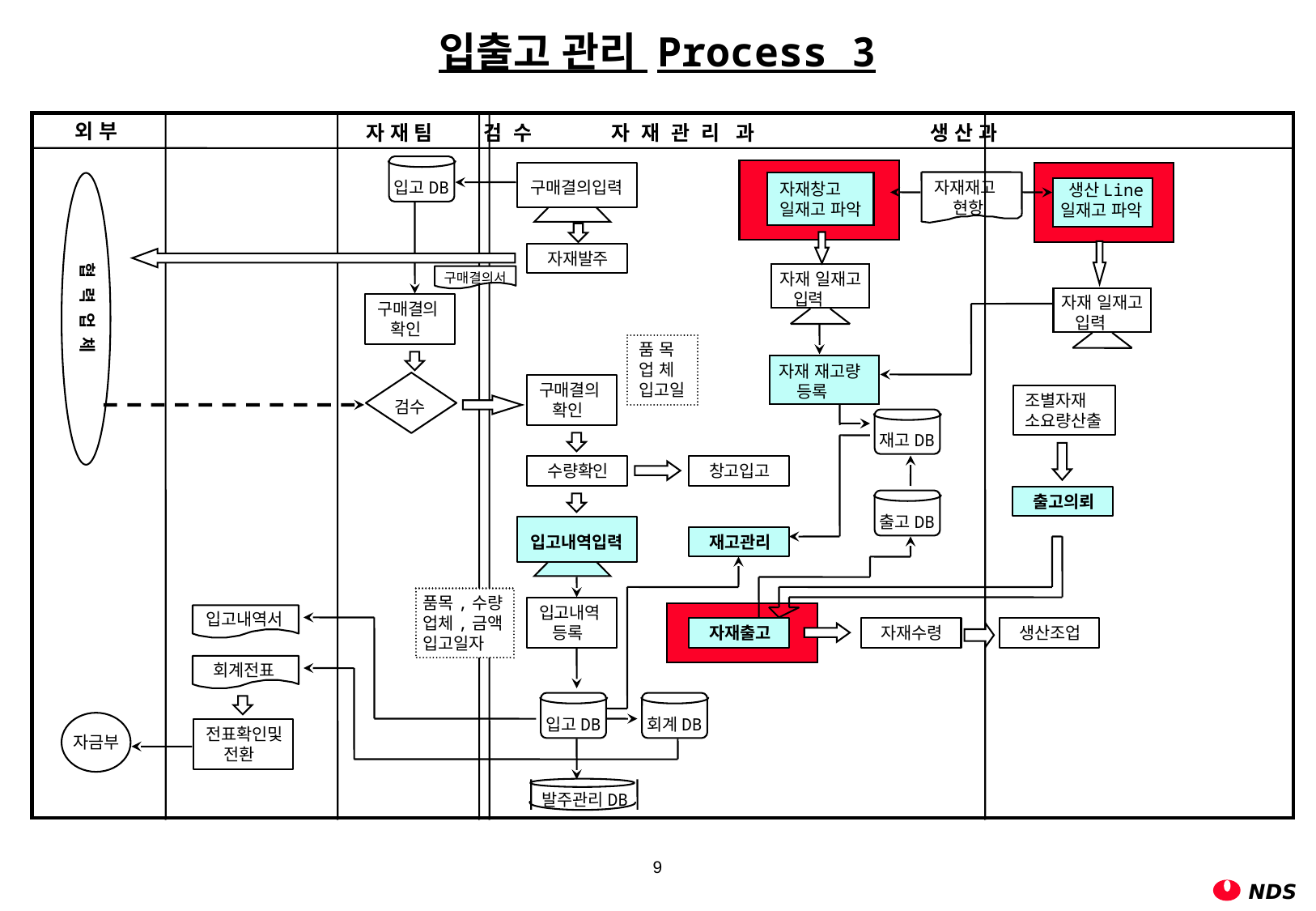

입출고 관리 Process 3

외 부

 자 재 팀         검  수              자  재  관  리   과                               생 산 과

입고DB

구매결의입력

자재재고
   현항

자재창고
일재고 파악

협  력  업  체
 생산Line
일재고 파악

 자재발주

자재 일재고
  입력

구매결의서

자재 일재고
  입력

구매결의
  확인

품 목
업 체
입고일

자재 재고량
   등록

검수
구매결의
  확인

조별자재
소요량산출

재고DB

 수량확인

 창고입고

 출고의뢰

출고DB

입고내역입력
 재고관리

품목,수량
업체,금액
입고일자

입고내역
  등록

입고내역서

 자재출고

 자재수령

 생산조업

 회계전표

입고DB

회계DB

자금부
전표확인및
   전환

발주관리DB